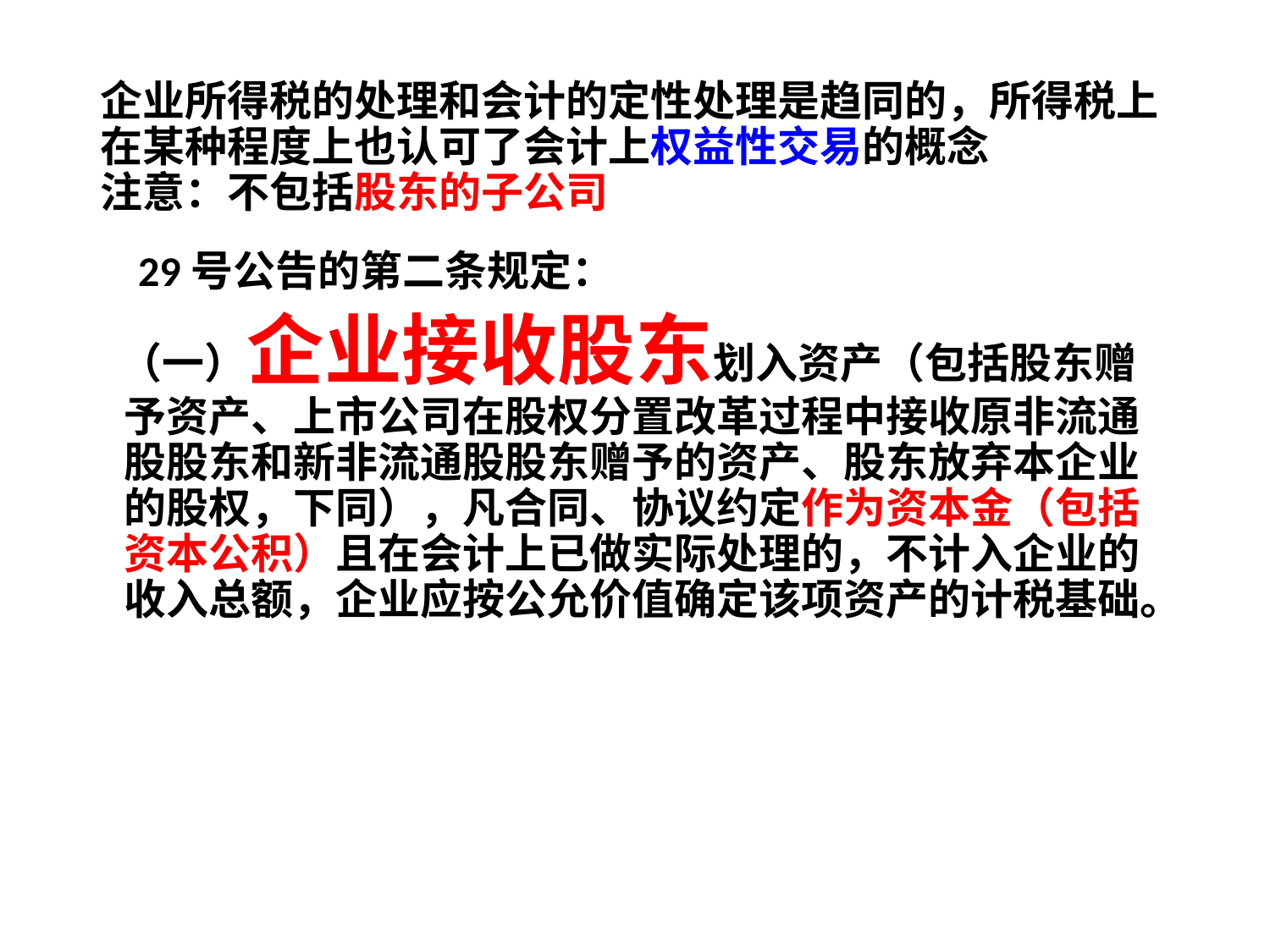

# 企业所得税的处理和会计的定性处理是趋同的，所得税上在某种程度上也认可了会计上权益性交易的概念 注意：不包括股东的子公司
   29号公告的第二条规定：
 （一）企业接收股东划入资产（包括股东赠予资产、上市公司在股权分置改革过程中接收原非流通股股东和新非流通股股东赠予的资产、股东放弃本企业的股权，下同），凡合同、协议约定作为资本金（包括资本公积）且在会计上已做实际处理的，不计入企业的收入总额，企业应按公允价值确定该项资产的计税基础。